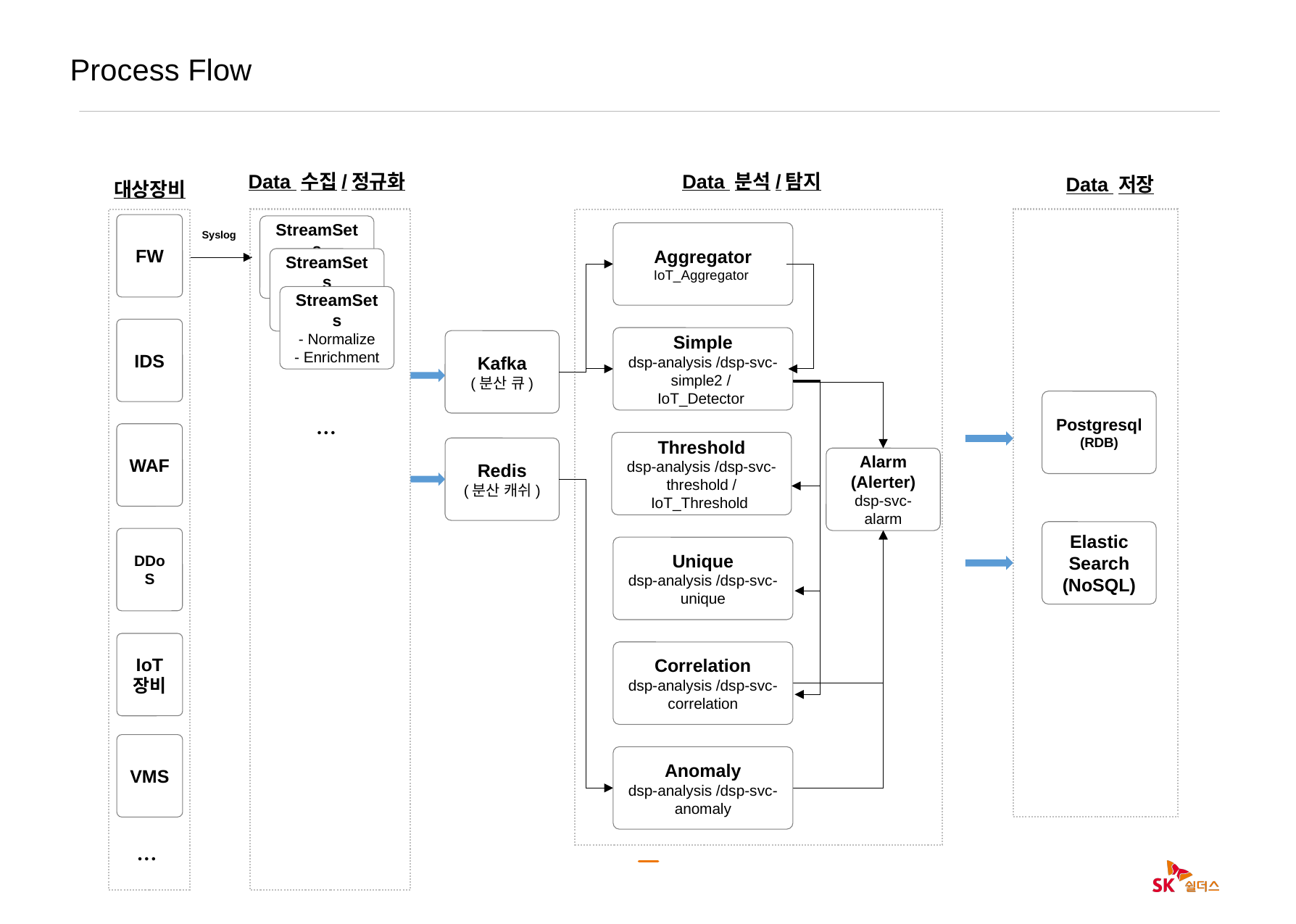

# Process Flow
Data 수집/정규화
Data 분석/탐지
Data 저장
대상장비
StreamSets
- Normalize
- Enrichment

FW

Aggregator
IoT_Aggregator
Syslog
StreamSets
- Normalize
- Enrichment

StreamSets
- Normalize
- Enrichment

IDS
Simple
dsp-analysis /dsp-svc-simple2 /
IoT_Detector

Kafka
(분산 큐)

Postgresql
(RDB)
…

WAF
Threshold
dsp-analysis /dsp-svc-threshold /
IoT_Threshold

Redis
(분산 캐쉬)

Alarm
(Alerter)
dsp-svc-alarm

Elastic
Search
(NoSQL)

DDoS

Unique
dsp-analysis /dsp-svc-unique

IoT
장비

Correlation
dsp-analysis /dsp-svc-correlation

VMS

Anomaly
dsp-analysis /dsp-svc-anomaly
…
1